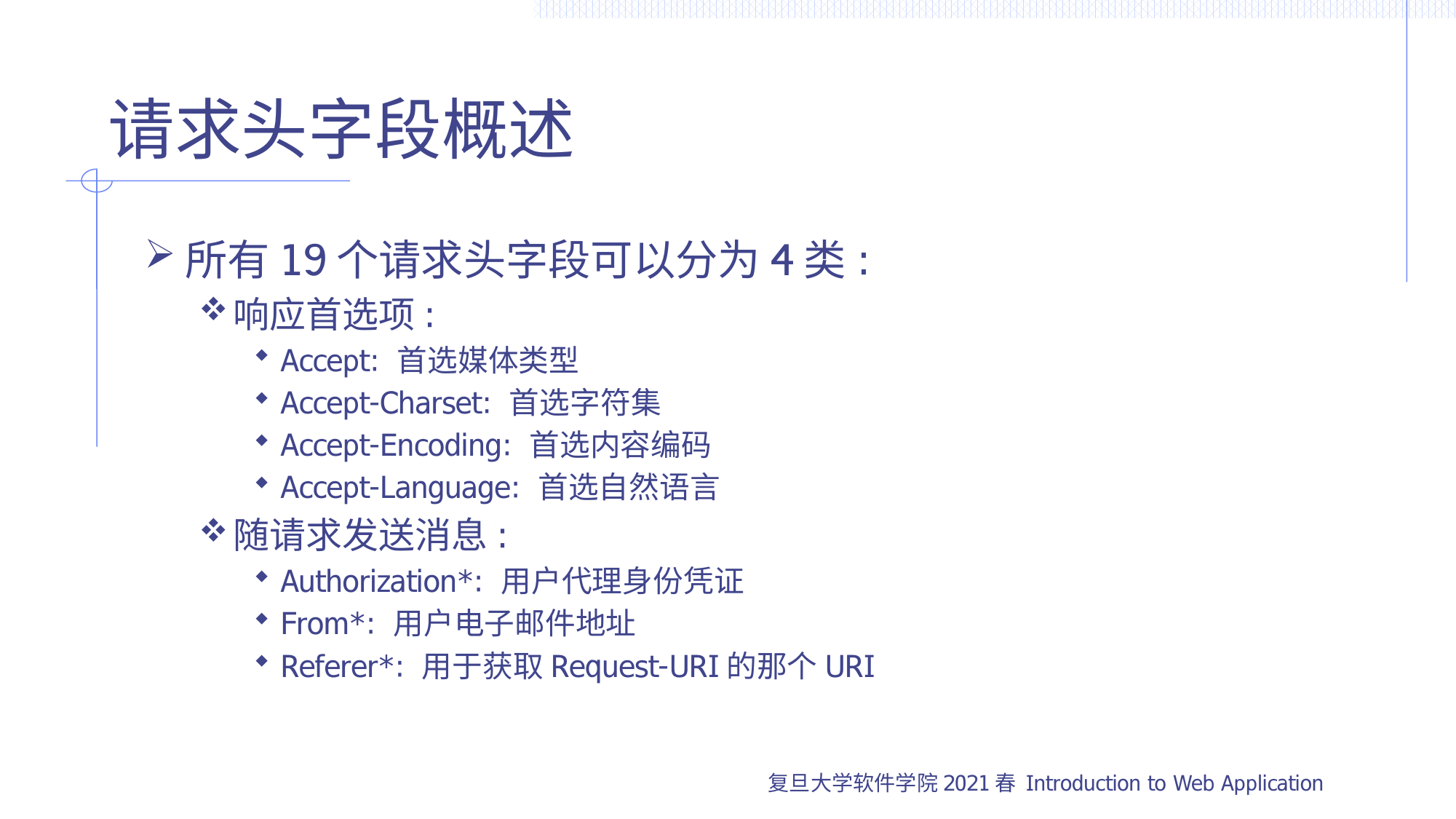

# 请求头字段概述
所有19个请求头字段可以分为4类:
响应首选项:
Accept: 首选媒体类型
Accept-Charset: 首选字符集
Accept-Encoding: 首选内容编码
Accept-Language: 首选自然语言
随请求发送消息:
Authorization*: 用户代理身份凭证
From*: 用户电子邮件地址
Referer*: 用于获取Request-URI的那个URI